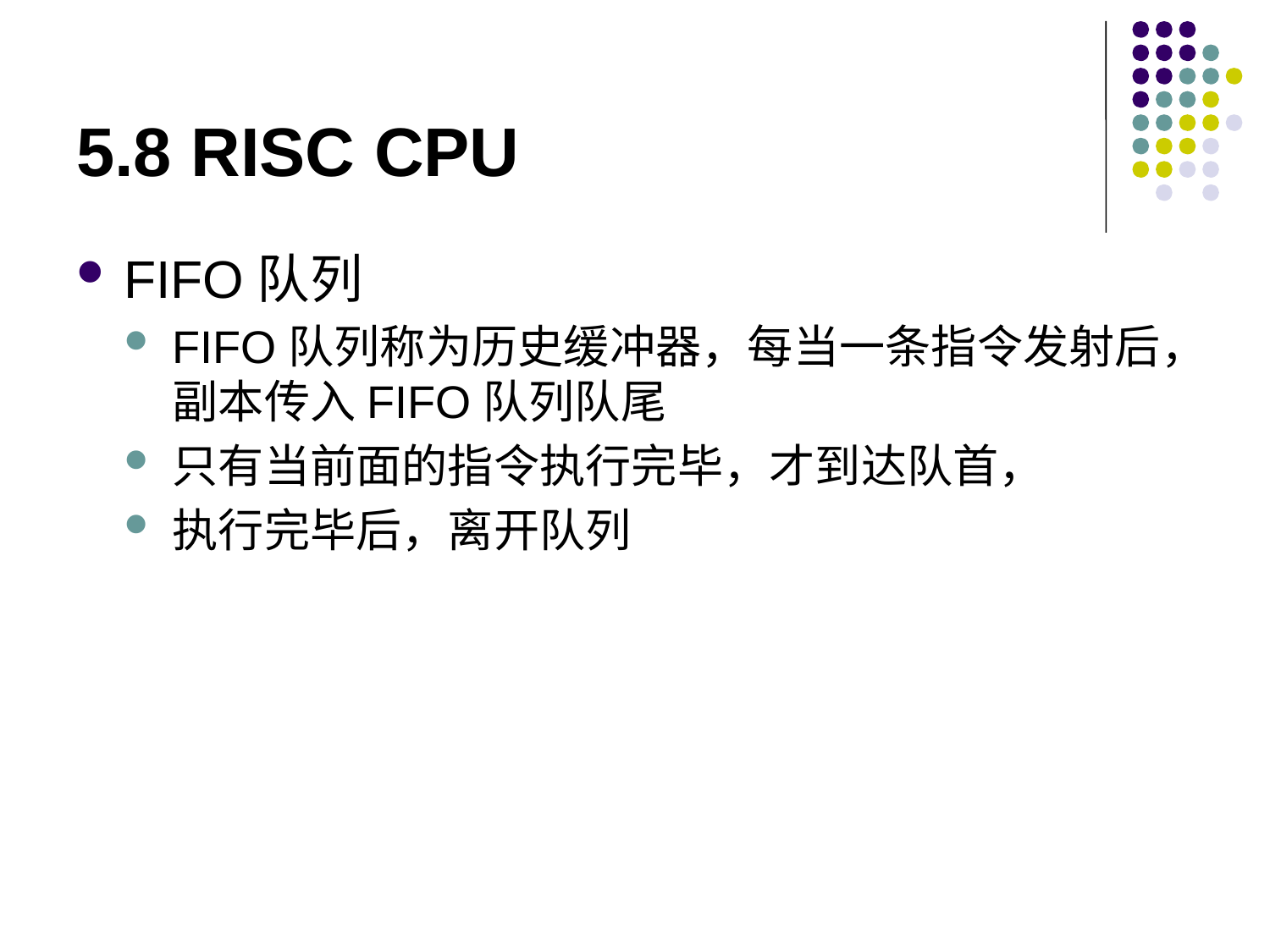

# 5.8 RISC CPU
FIFO队列
FIFO队列称为历史缓冲器，每当一条指令发射后，副本传入FIFO队列队尾
只有当前面的指令执行完毕，才到达队首，
执行完毕后，离开队列
33